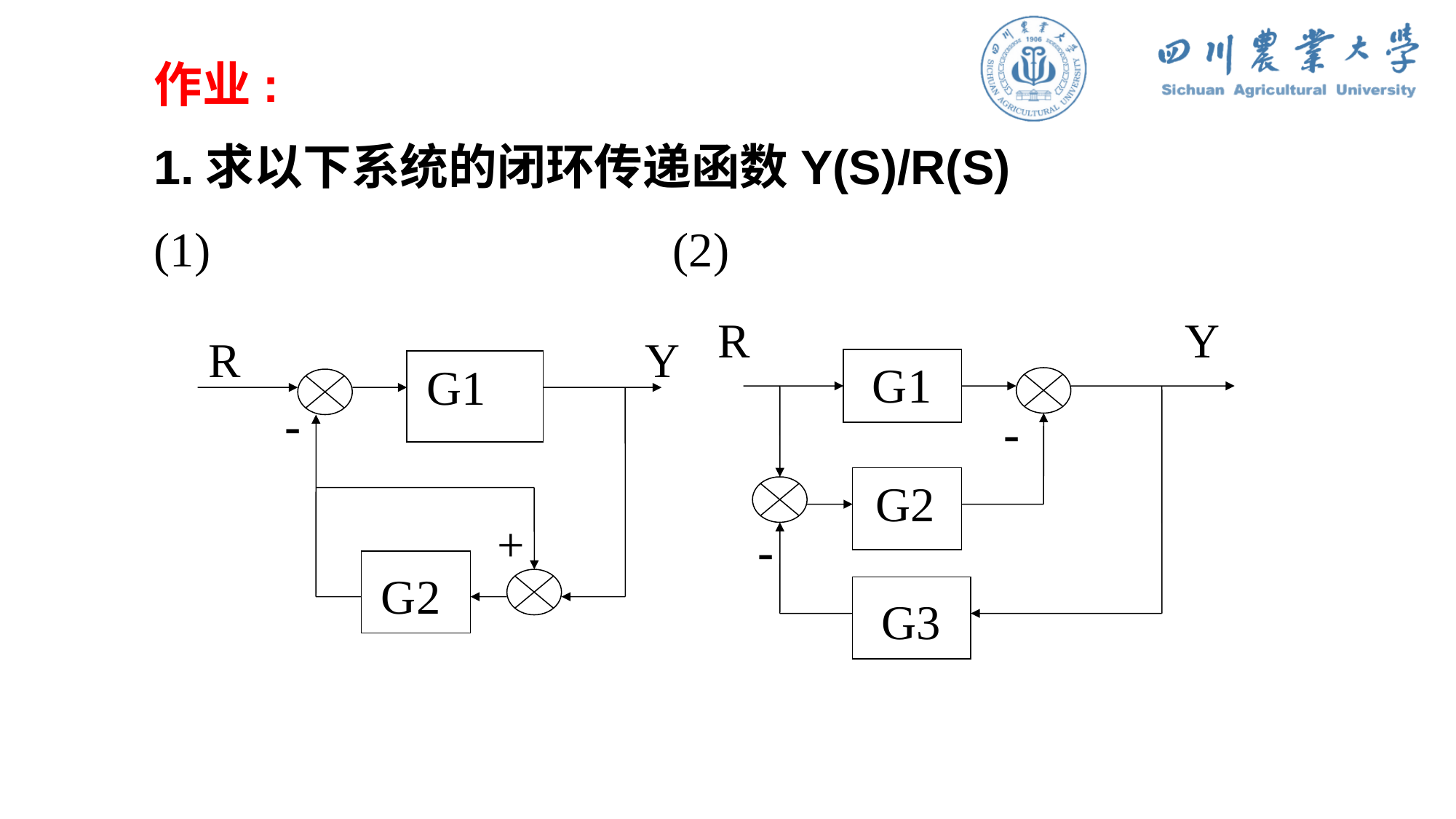

作业:
1.求以下系统的闭环传递函数Y(S)/R(S)
(1)                                      (2)
R
    Y
R
Y

G1

G1

-
-

 G2

+
-

G2

G3